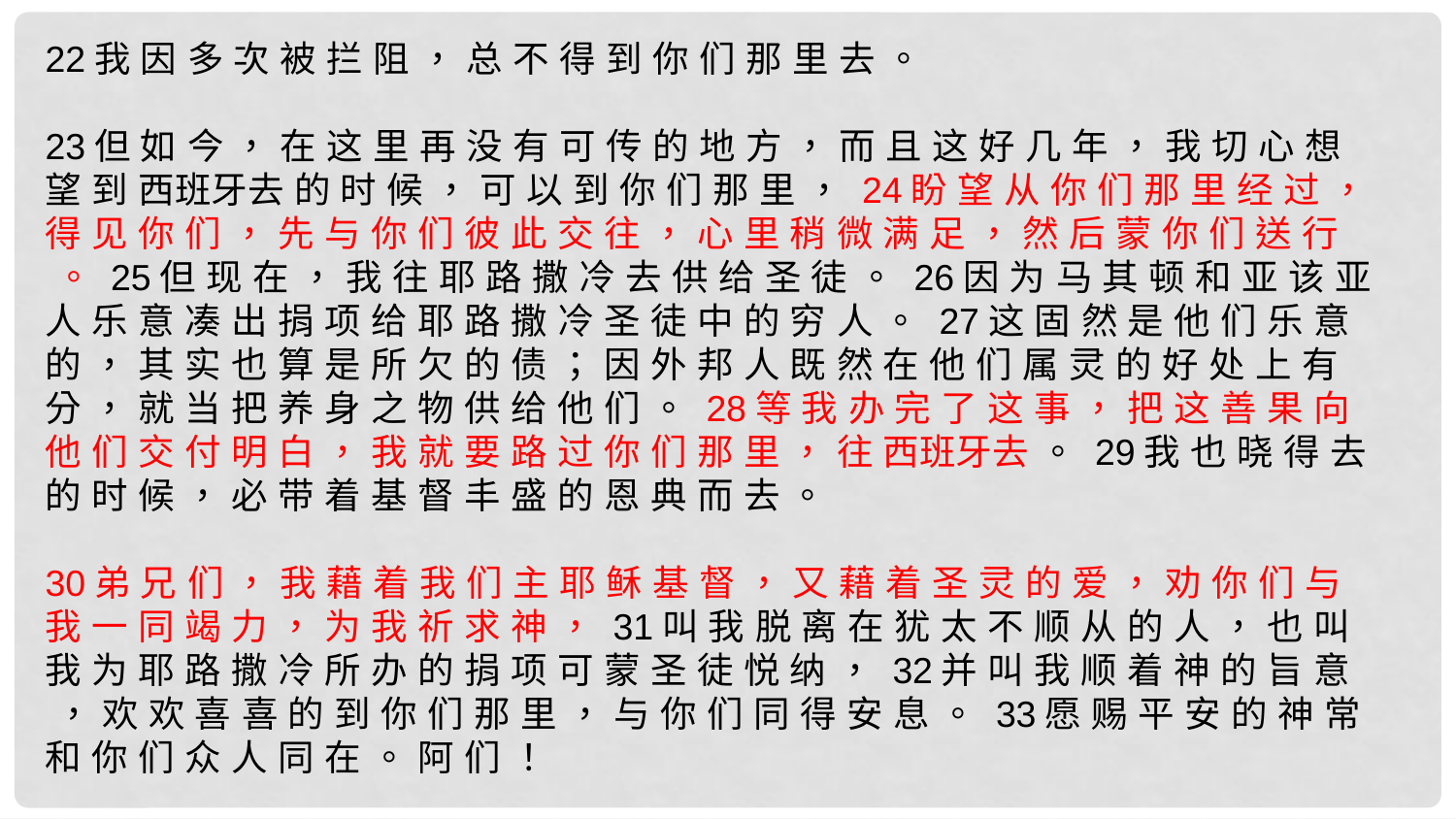

22我 因 多 次 被 拦 阻 ， 总 不 得 到 你 们 那 里 去 。

23但 如 今 ， 在 这 里 再 没 有 可 传 的 地 方 ， 而 且 这 好 几 年 ， 我 切 心 想 望 到 西班牙去 的 时 候 ， 可 以 到 你 们 那 里 ， 24盼 望 从 你 们 那 里 经 过 ， 得 见 你 们 ， 先 与 你 们 彼 此 交 往 ， 心 里 稍 微 满 足 ， 然 后 蒙 你 们 送 行 。 25但 现 在 ， 我 往 耶 路 撒 冷 去 供 给 圣 徒 。 26因 为 马 其 顿 和 亚 该 亚 人 乐 意 凑 出 捐 项 给 耶 路 撒 冷 圣 徒 中 的 穷 人 。 27这 固 然 是 他 们 乐 意 的 ， 其 实 也 算 是 所 欠 的 债 ； 因 外 邦 人 既 然 在 他 们 属 灵 的 好 处 上 有 分 ， 就 当 把 养 身 之 物 供 给 他 们 。 28等 我 办 完 了 这 事 ， 把 这 善 果 向 他 们 交 付 明 白 ， 我 就 要 路 过 你 们 那 里 ， 往 西班牙去 。 29我 也 晓 得 去 的 时 候 ， 必 带 着 基 督 丰 盛 的 恩 典 而 去 。

30弟 兄 们 ， 我 藉 着 我 们 主 耶 稣 基 督 ， 又 藉 着 圣 灵 的 爱 ， 劝 你 们 与 我 一 同 竭 力 ， 为 我 祈 求 神 ， 31叫 我 脱 离 在 犹 太 不 顺 从 的 人 ， 也 叫 我 为 耶 路 撒 冷 所 办 的 捐 项 可 蒙 圣 徒 悦 纳 ， 32并 叫 我 顺 着 神 的 旨 意 ， 欢 欢 喜 喜 的 到 你 们 那 里 ， 与 你 们 同 得 安 息 。 33愿 赐 平 安 的 神 常 和 你 们 众 人 同 在 。 阿 们 ！